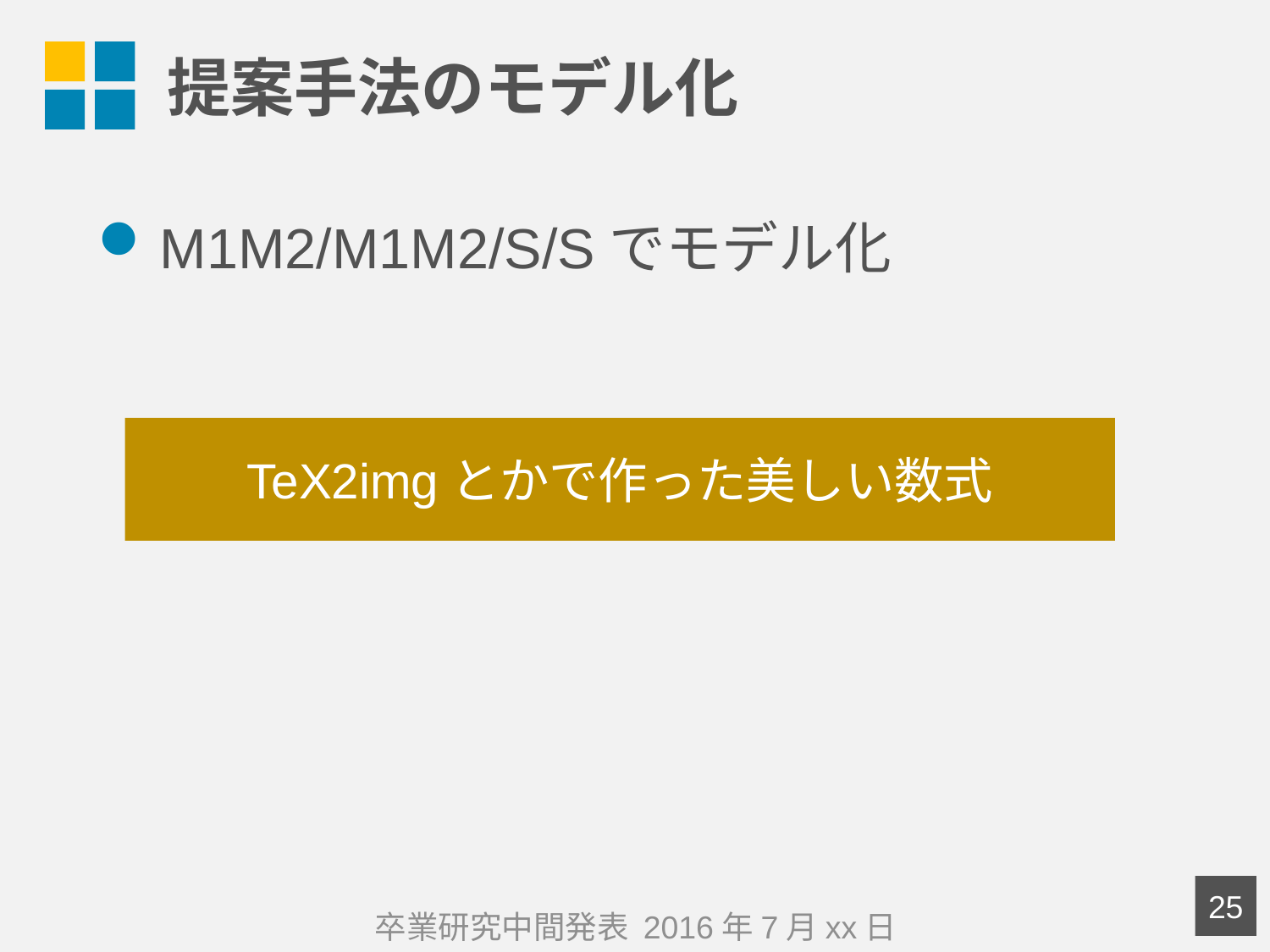

# 提案手法のモデル化
M1M2/M1M2/S/Sでモデル化
TeX2imgとかで作った美しい数式
25
卒業研究中間発表 2016年7月xx日